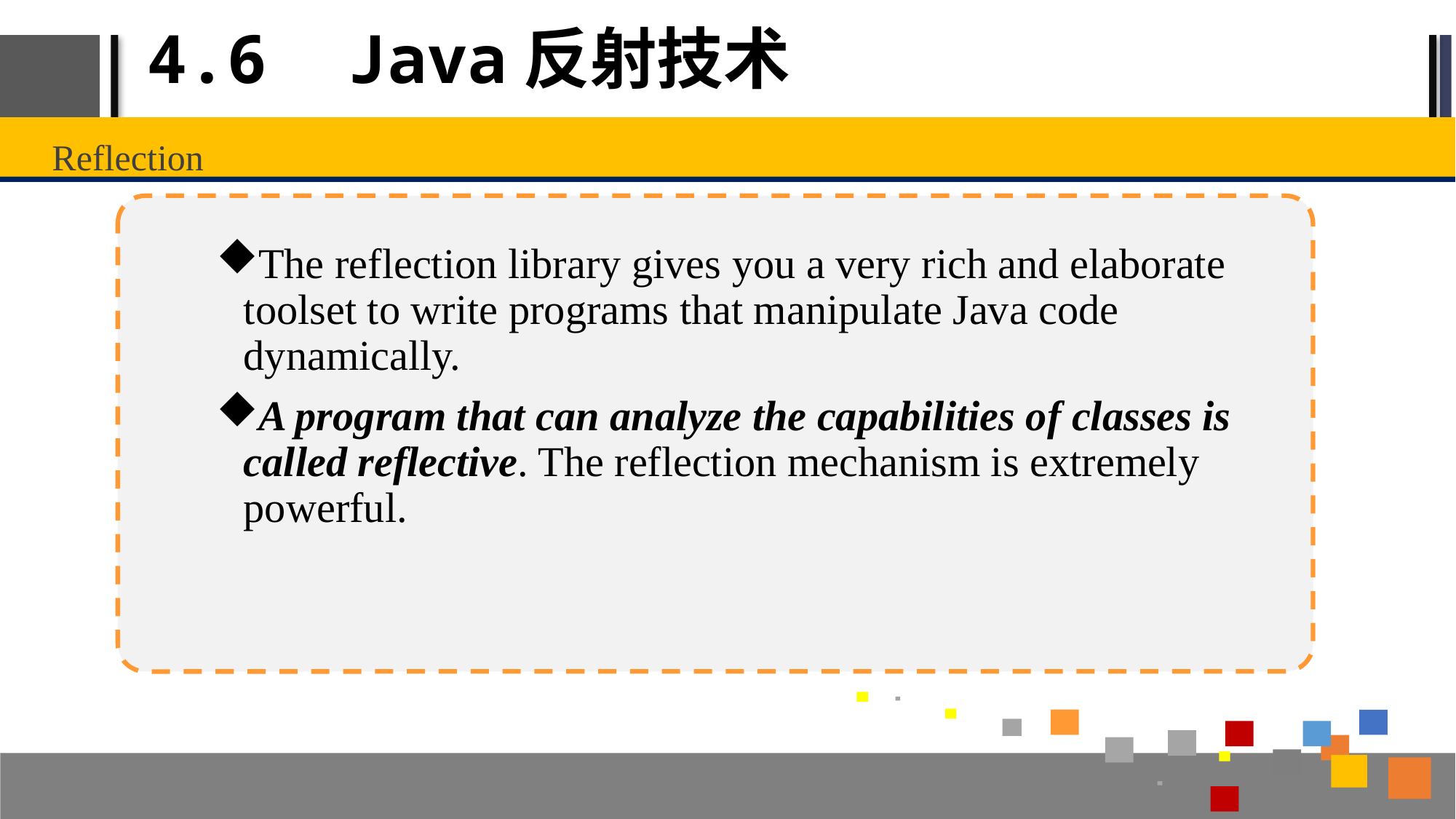

# 4.6  Java反射技术

Reflection

The reflection library gives you a very rich and elaborate toolset to write programs that manipulate Java code dynamically.
A program that can analyze the capabilities of classes is called reflective. The reflection mechanism is extremely powerful.